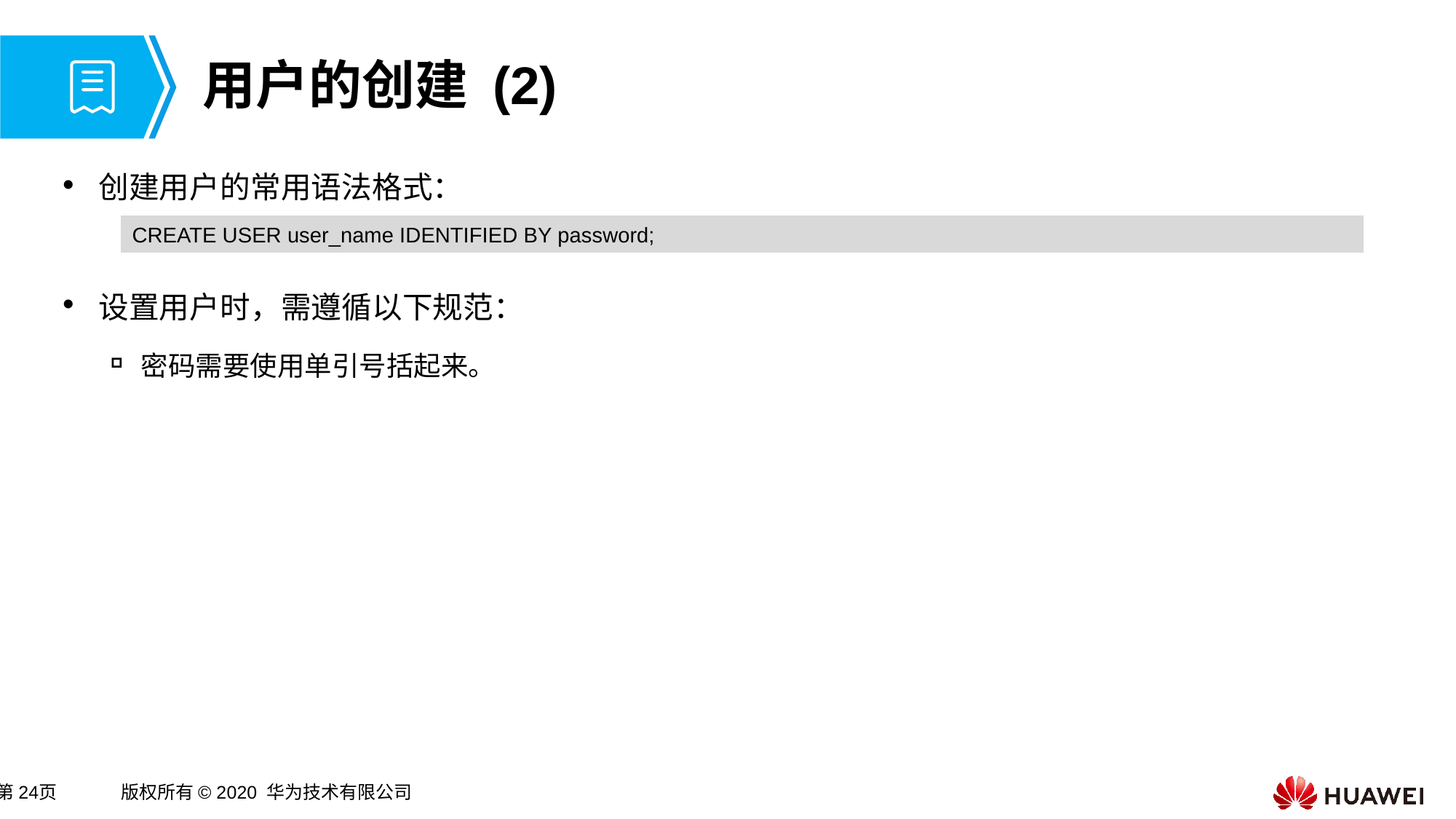

# 用户的创建 (2)
创建用户的常用语法格式：

设置用户时，需遵循以下规范：
密码需要使用单引号括起来。

CREATE USER user_name IDENTIFIED BY password;